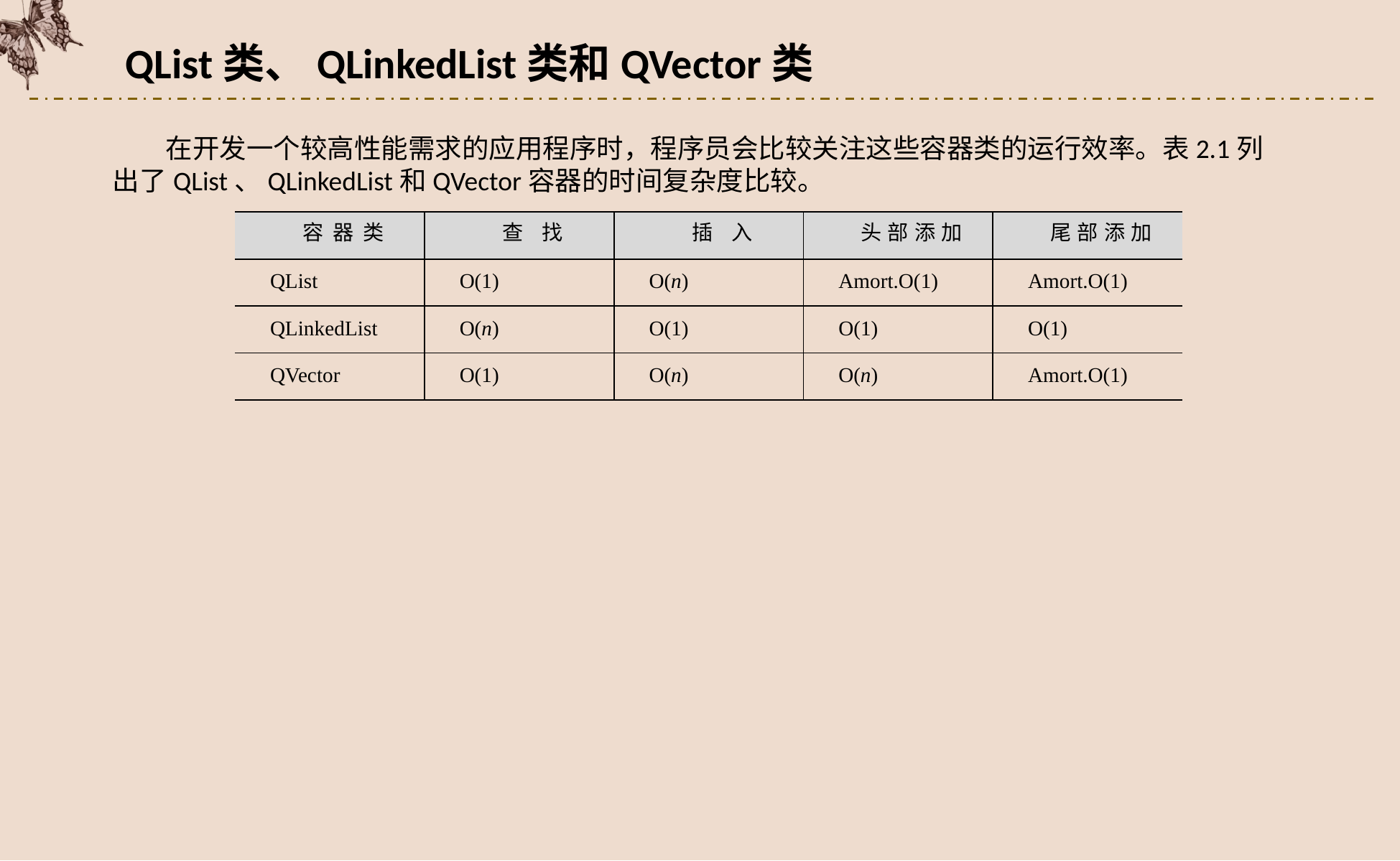

QList类、QLinkedList类和QVector类
在开发一个较高性能需求的应用程序时，程序员会比较关注这些容器类的运行效率。表2.1列出了QList、QLinkedList和QVector容器的时间复杂度比较。
| 容 器 类 | 查 找 | 插 入 | 头 部 添 加 | 尾 部 添 加 |
| --- | --- | --- | --- | --- |
| QList | O(1) | O(n) | Amort.O(1) | Amort.O(1) |
| QLinkedList | O(n) | O(1) | O(1) | O(1) |
| QVector | O(1) | O(n) | O(n) | Amort.O(1) |